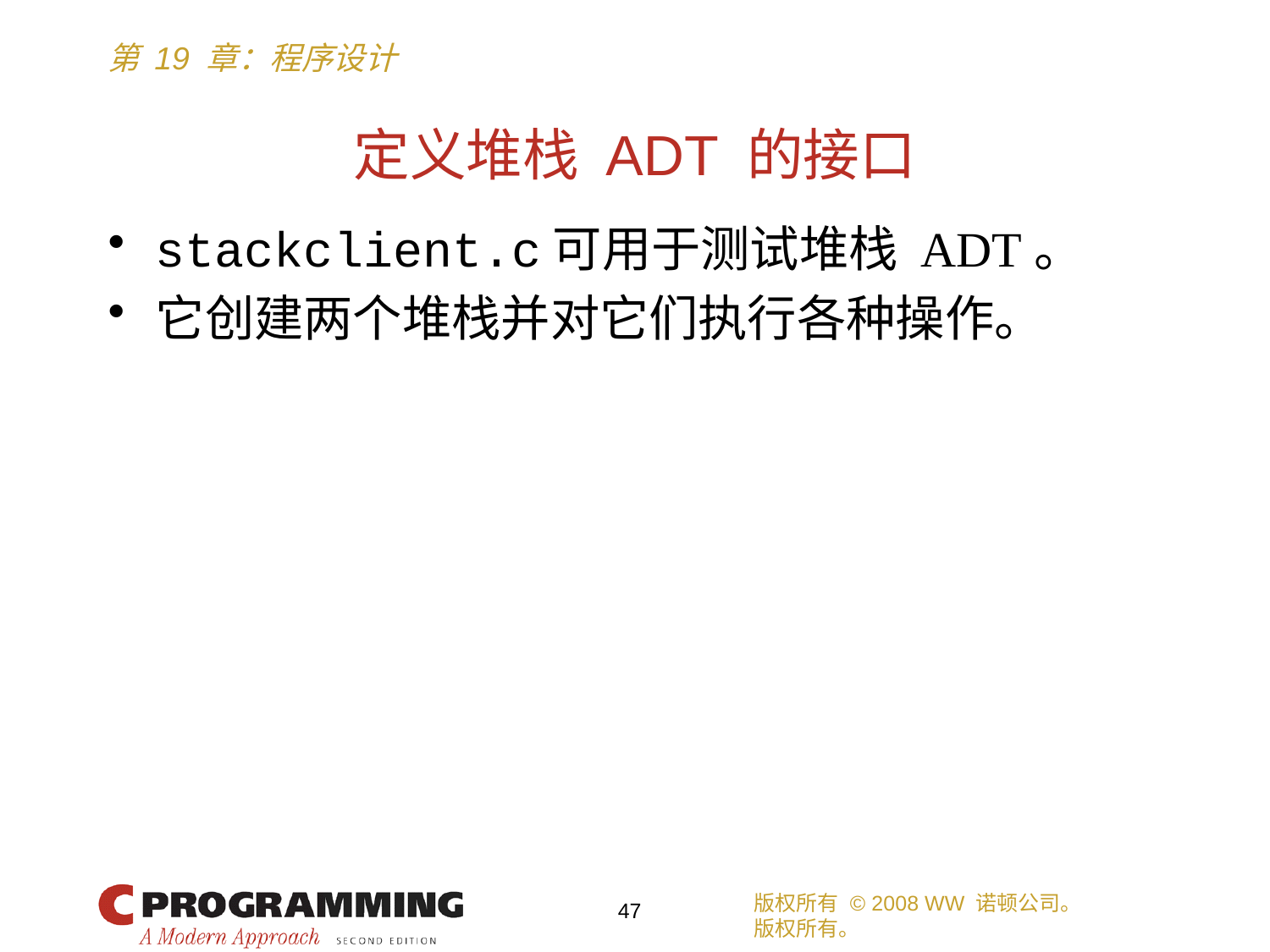

# 定义堆栈 ADT 的接口
stackclient.c可用于测试堆栈 ADT。
它创建两个堆栈并对它们执行各种操作。
版权所有 © 2008 WW 诺顿公司。
版权所有。
47